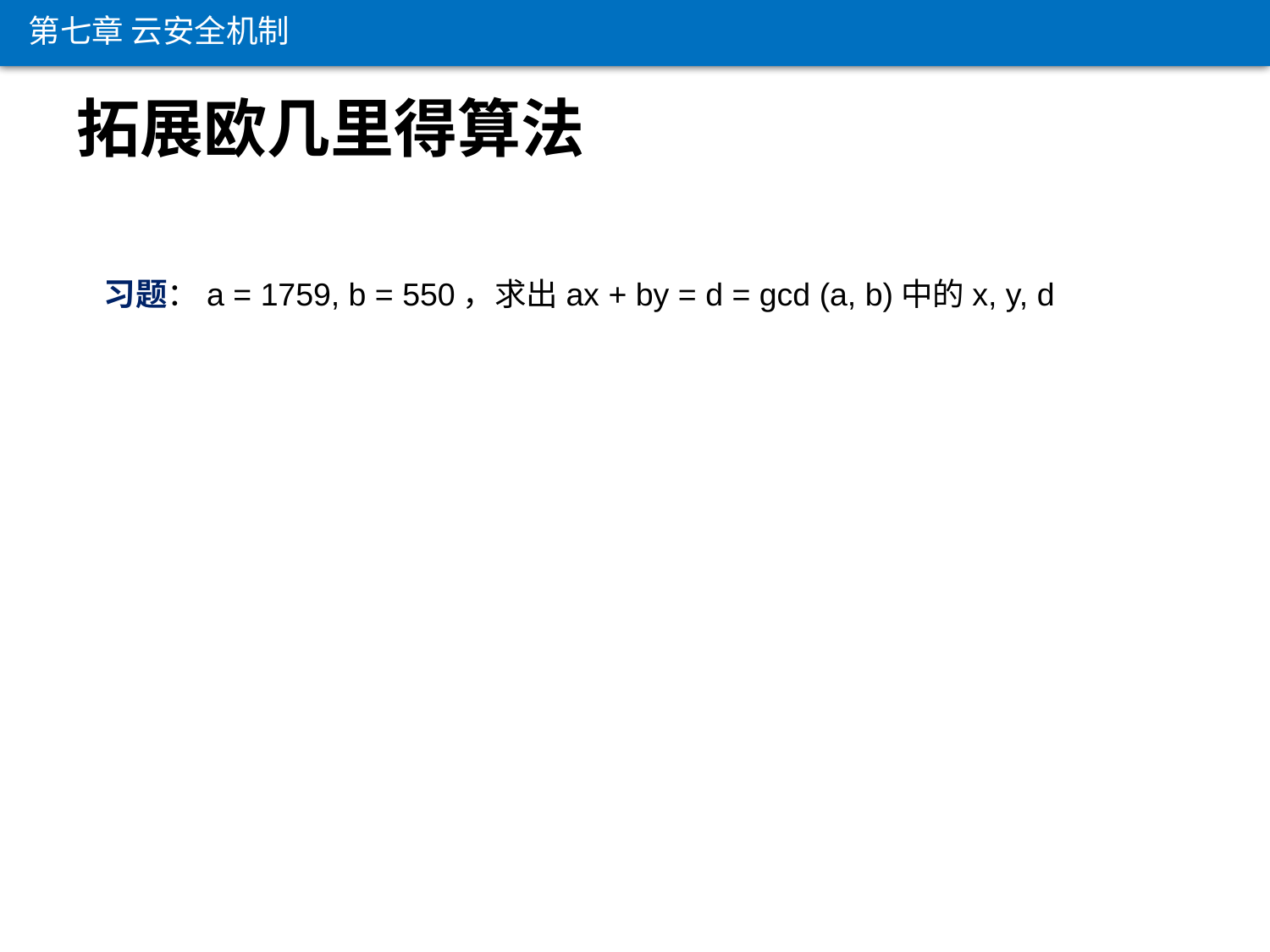

第七章 云安全机制
# 拓展欧几里得算法

习题：a = 1759, b = 550，求出ax + by = d = gcd (a, b)中的x, y, d

17